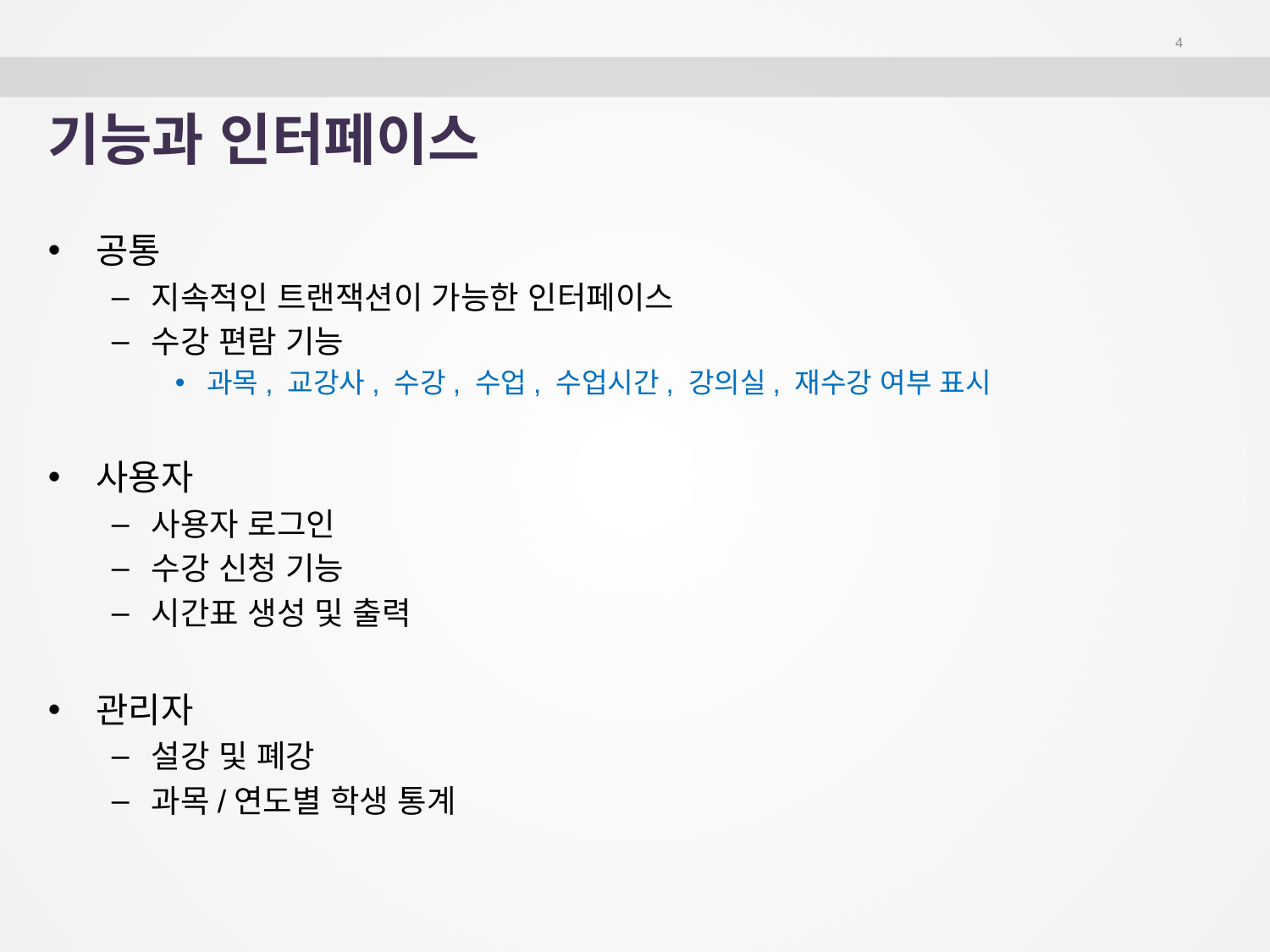

4
# 기능과 인터페이스
공통
지속적인 트랜잭션이 가능한 인터페이스
수강 편람 기능
과목, 교강사, 수강, 수업, 수업시간, 강의실, 재수강 여부 표시

사용자
사용자 로그인
수강 신청 기능
시간표 생성 및 출력

관리자
설강 및 폐강
과목/연도별 학생 통계